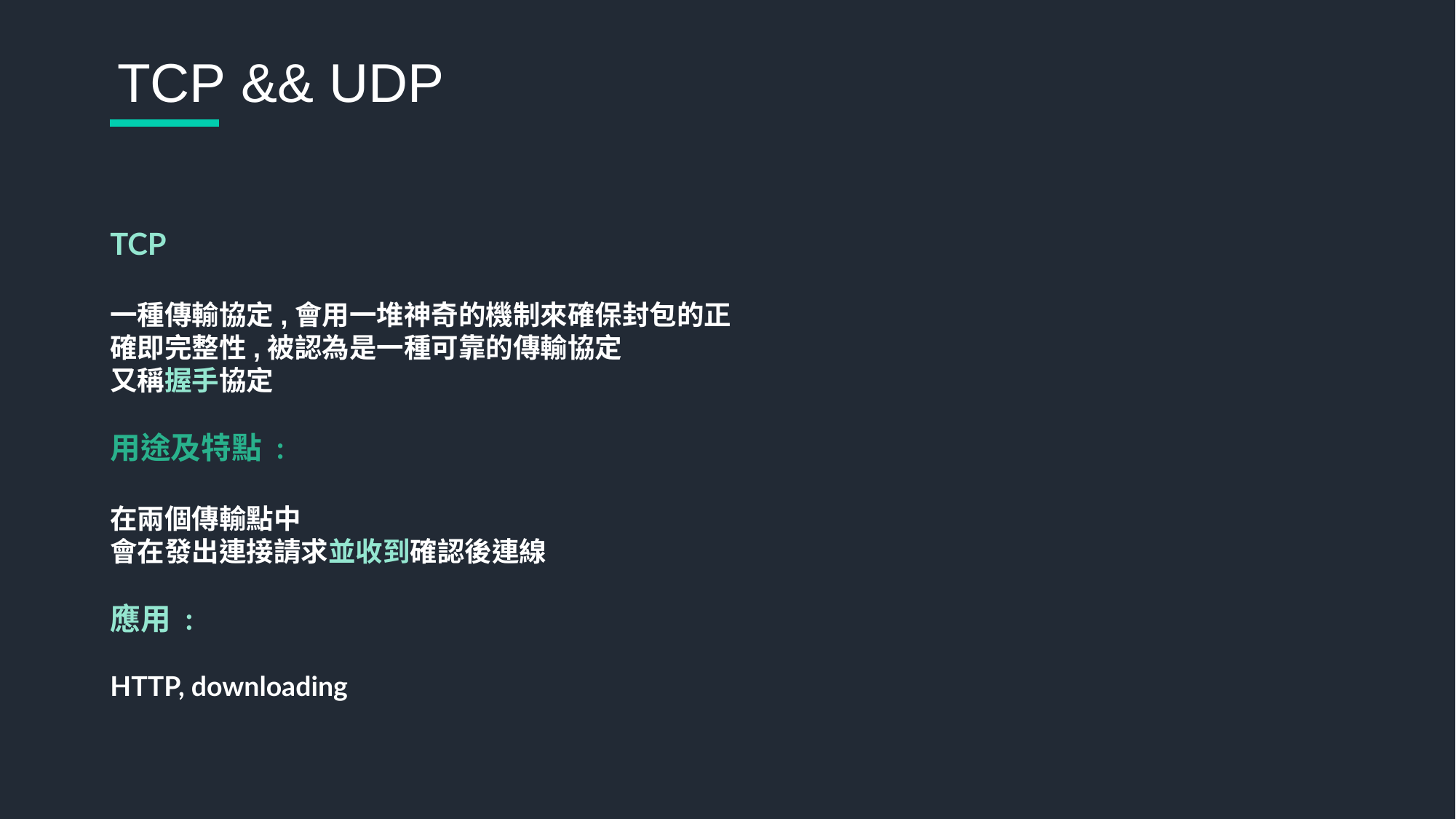

TCP && UDP
TCP

一種傳輸協定,會用一堆神奇的機制來確保封包的正
確即完整性,被認為是一種可靠的傳輸協定
又稱握手協定

用途及特點 :

在兩個傳輸點中
會在發出連接請求並收到確認後連線

應用 :

HTTP, downloading